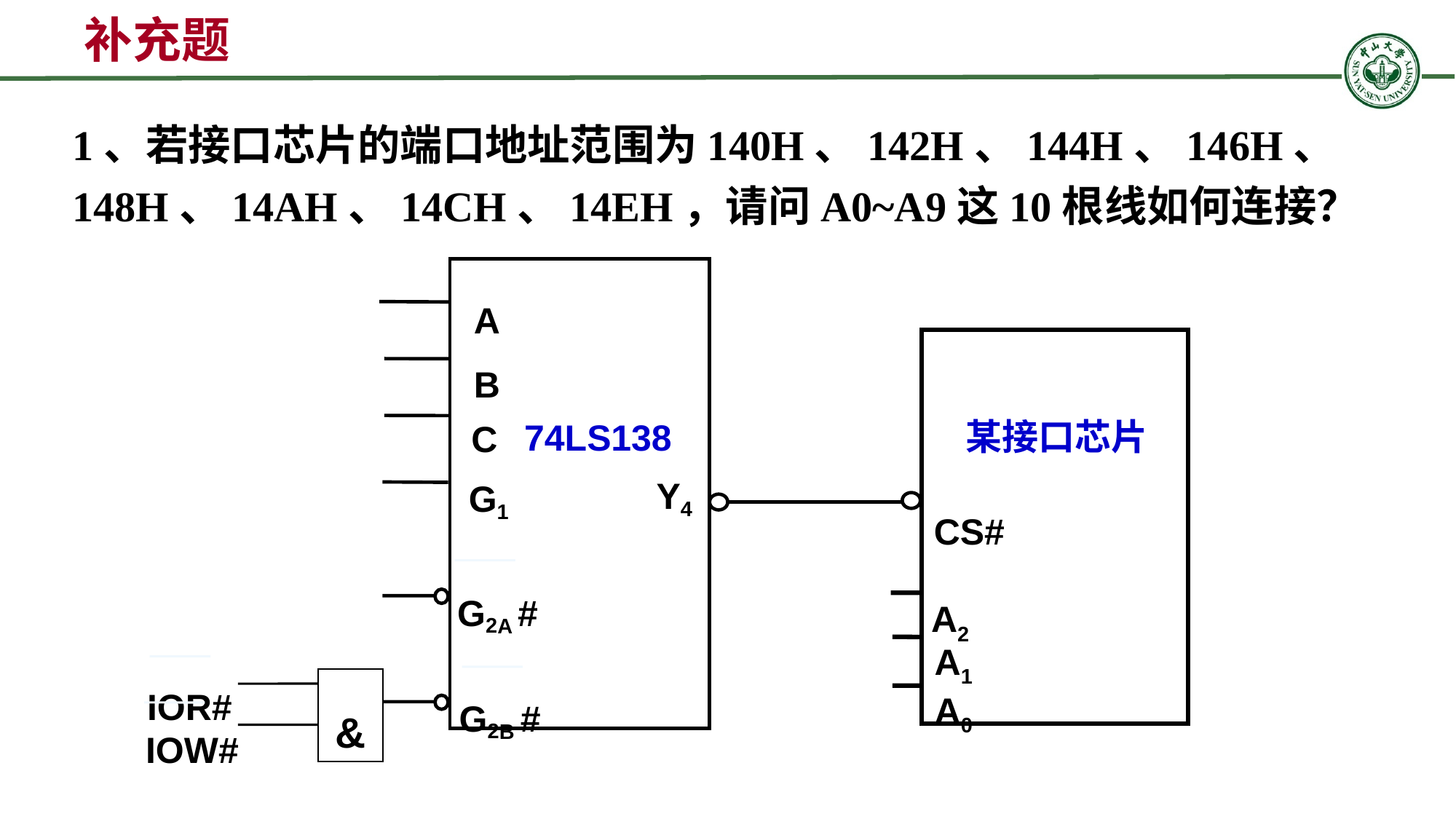

补充题
1、若接口芯片的端口地址范围为140H、142H、144H、146H、148H、14AH、14CH、14EH，请问A0~A9这10根线如何连接？

A

B

某接口芯片
74LS138
C

Y4
G1
CS#

G2A #

A2

A1

A0
IOR#

G2B #

&

IOW#